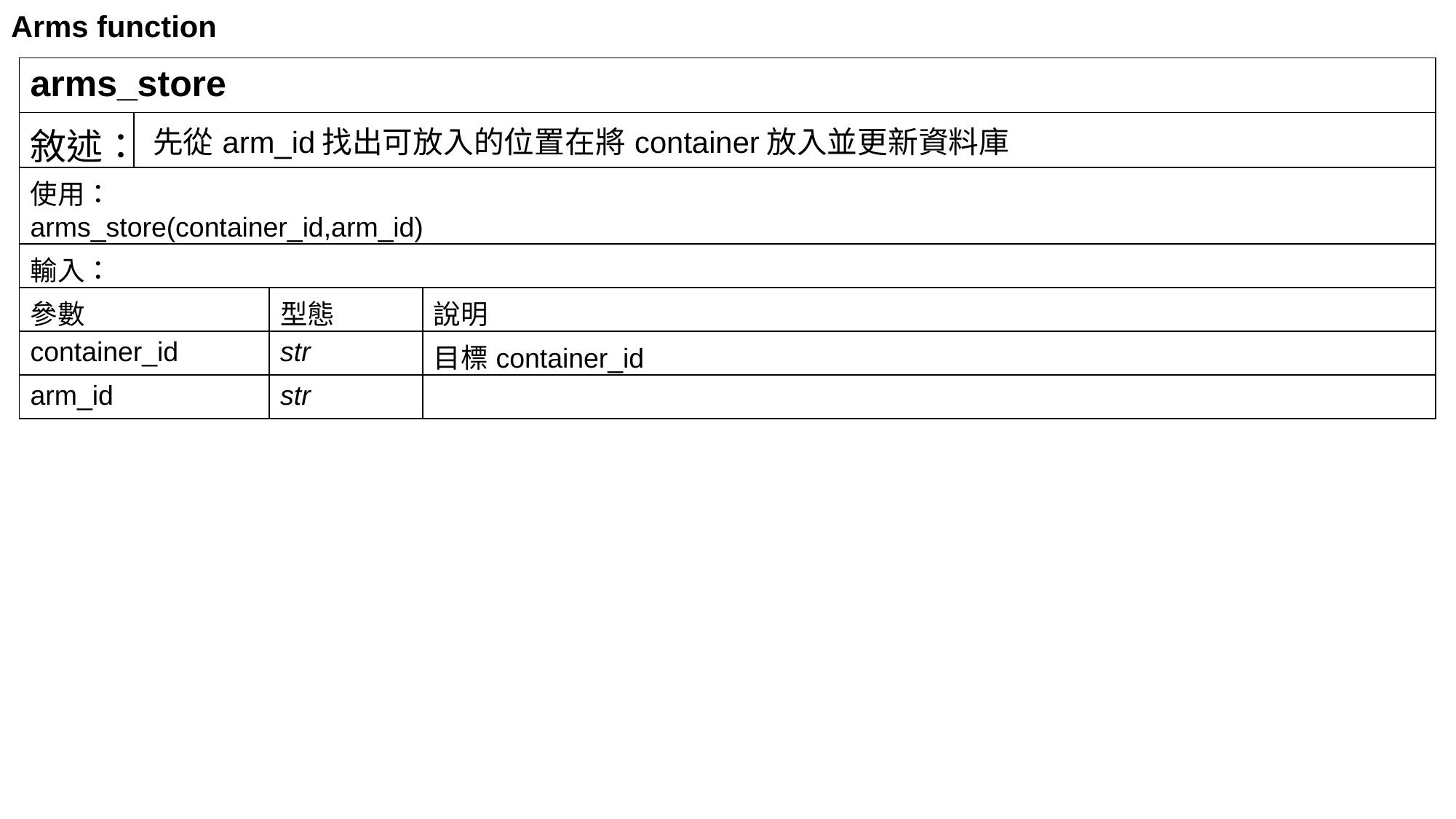

Arms function
| ﻿arms\_store |  |  |  |
| --- | --- | --- | --- |
| 敘述： | ﻿先從arm\_id找出可放入的位置在將container放入並更新資料庫 | 將訂單以商品為依據依照目前機器手臂工作量進行排序 |  |
| 使用： arms\_store(﻿﻿﻿container\_id,arm\_id) |  |  |  |
| 輸入： |  |  |  |
| 參數 |  | 型態 | 說明 |
| container\_id |  | str | 目標container\_id |
| arm\_id |  | str |  |
﻿